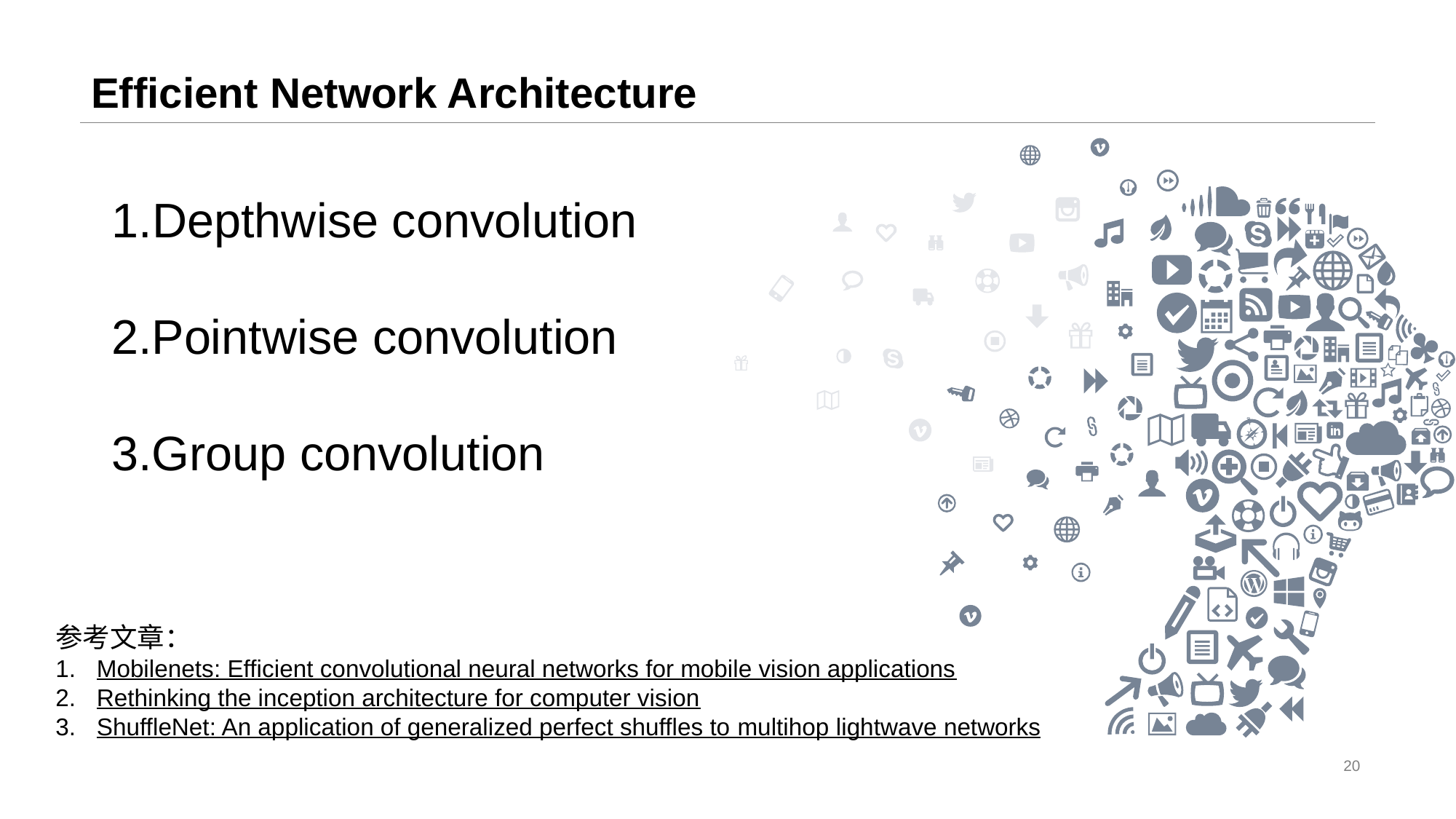

# Efficient Network Architecture

Depthwise convolution

2.Pointwise convolution

3.Group convolution
参考文章：
Mobilenets: Efficient convolutional neural networks for mobile vision applications
Rethinking the inception architecture for computer vision
ShuffleNet: An application of generalized perfect shuffles to multihop lightwave networks

20